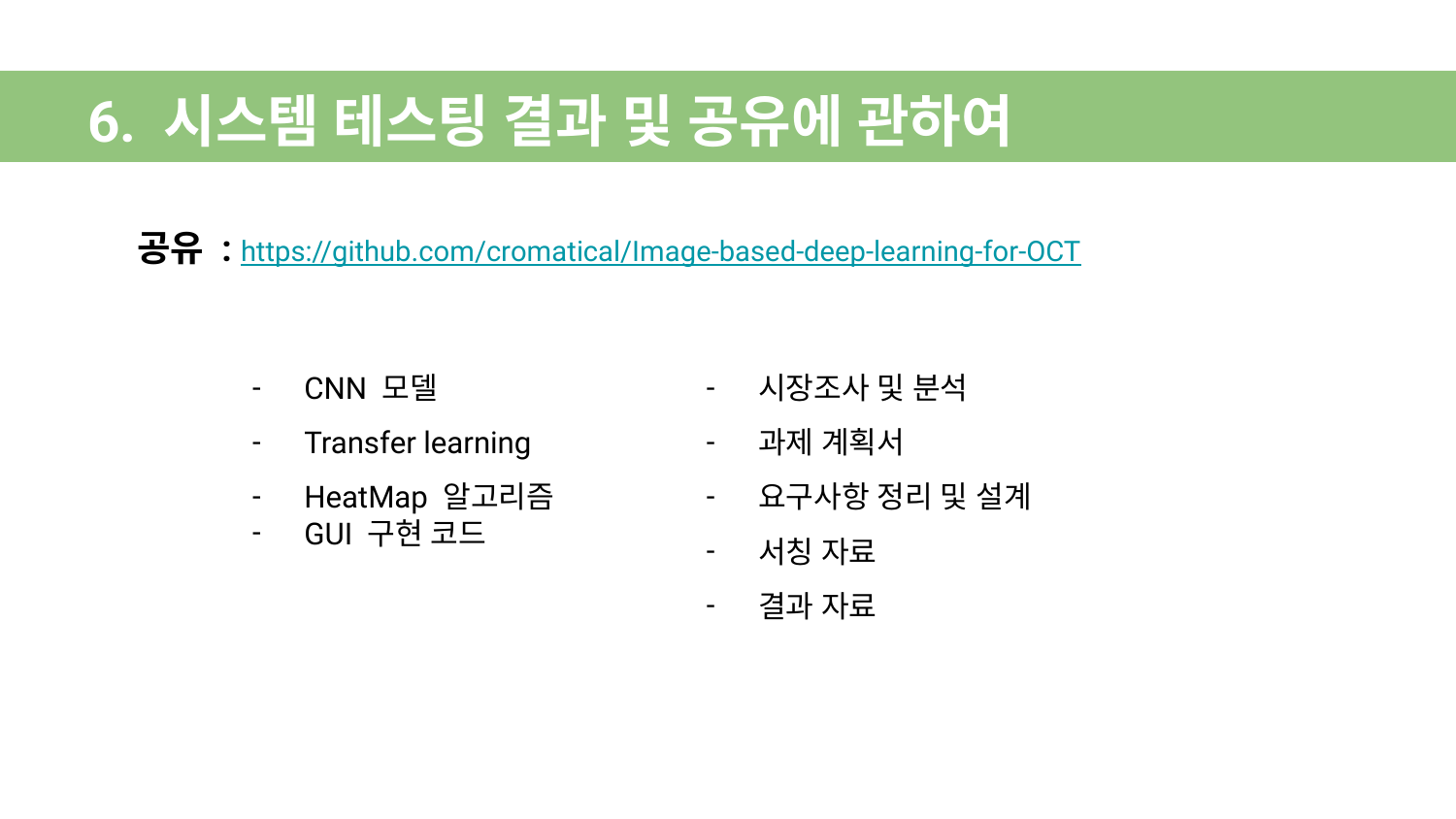

# 6. 시스템 테스팅 결과 및 공유에 관하여
공유 : https://github.com/cromatical/Image-based-deep-learning-for-OCT

CNN 모델
Transfer learning
HeatMap 알고리즘
GUI 구현 코드
시장조사 및 분석
과제 계획서
요구사항 정리 및 설계
서칭 자료
결과 자료